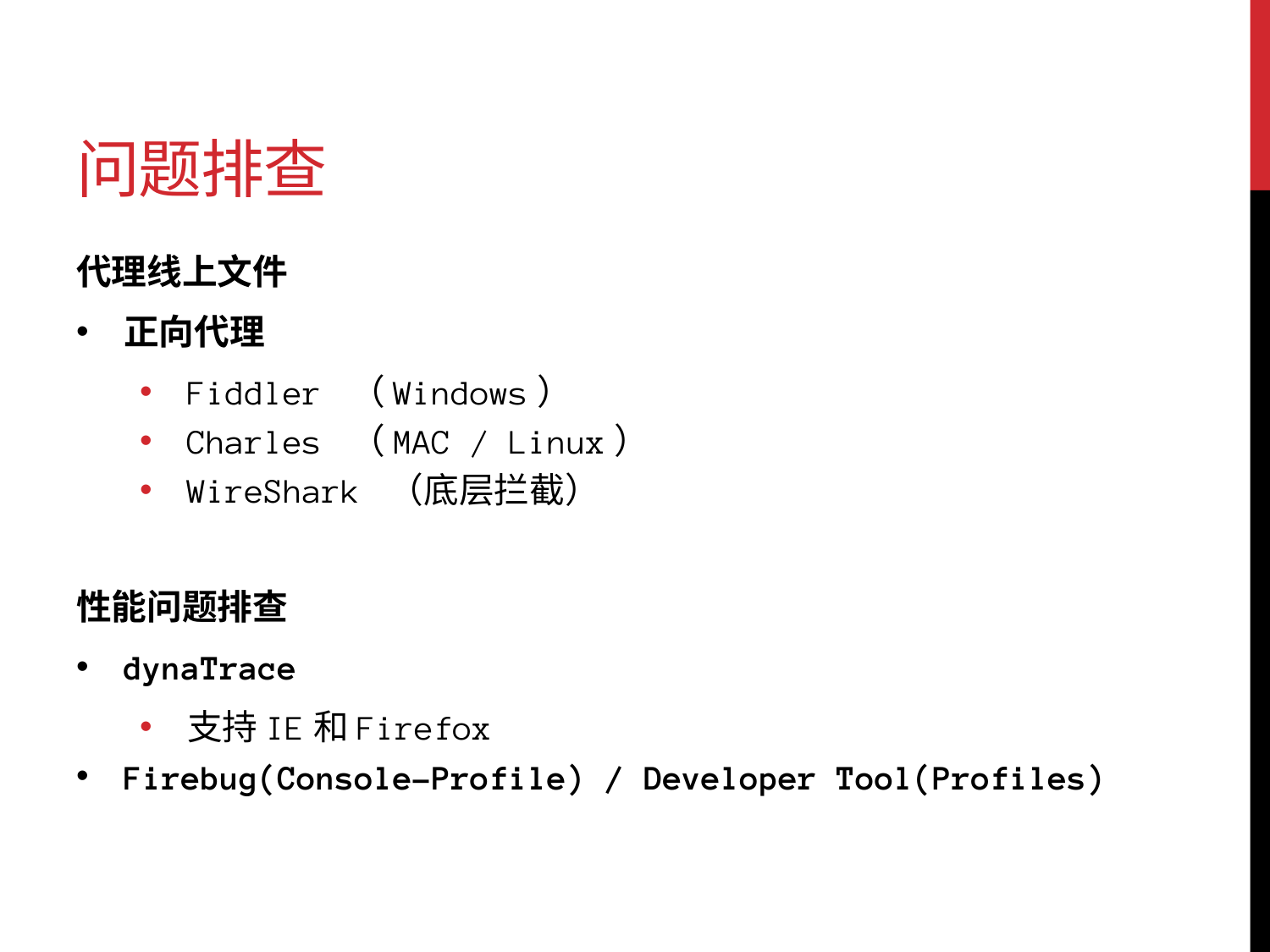

# 问题排查
代理线上文件
正向代理
Fiddler （Windows）
Charles （MAC / Linux）
WireShark （底层拦截）

性能问题排查
dynaTrace
支持IE和Firefox
Firebug(Console-Profile) / Developer Tool(Profiles)